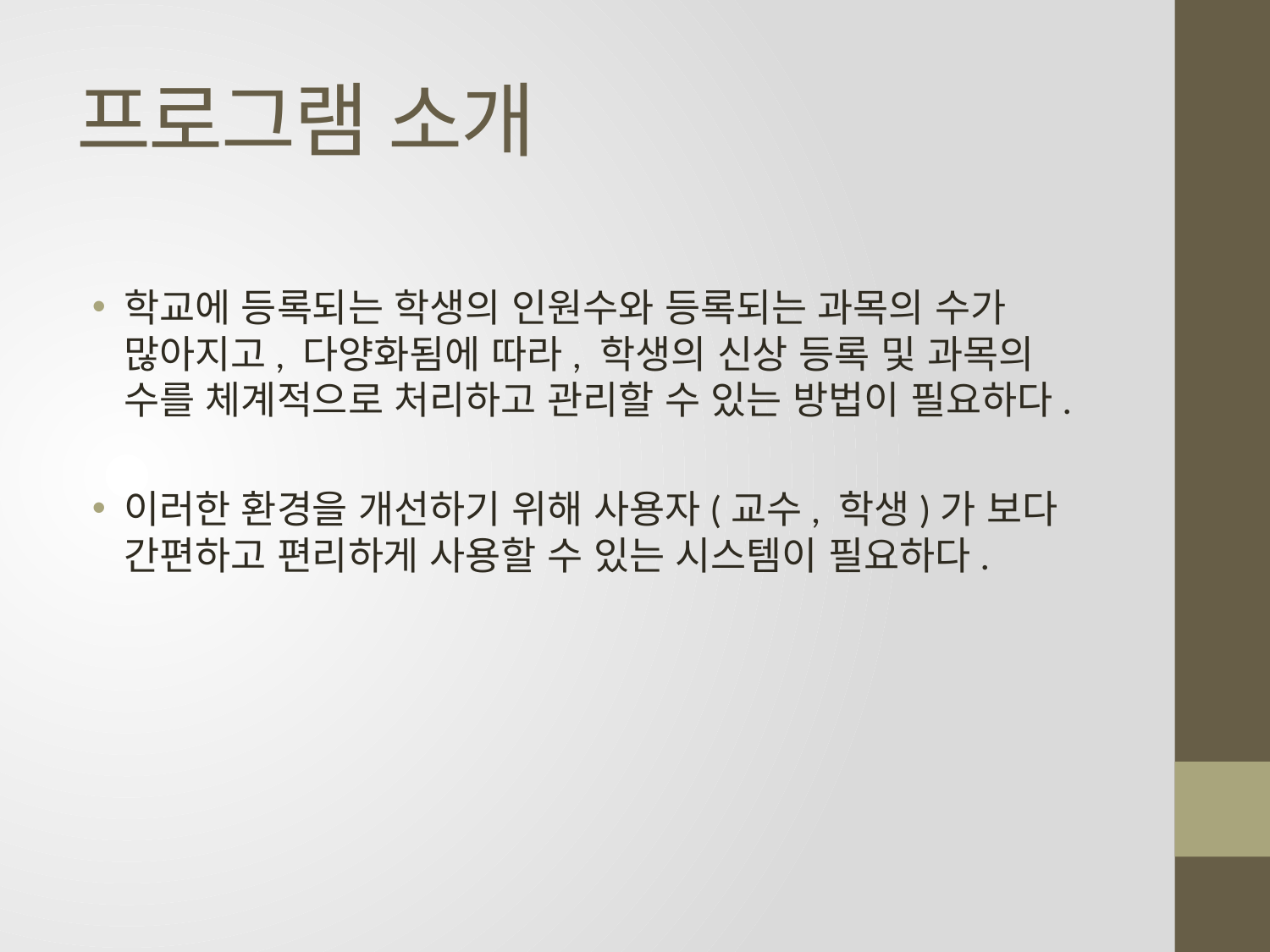

# 프로그램 소개

학교에 등록되는 학생의 인원수와 등록되는 과목의 수가 많아지고, 다양화됨에 따라, 학생의 신상 등록 및 과목의 수를 체계적으로 처리하고 관리할 수 있는 방법이 필요하다.

이러한 환경을 개선하기 위해 사용자(교수, 학생)가 보다 간편하고 편리하게 사용할 수 있는 시스템이 필요하다.